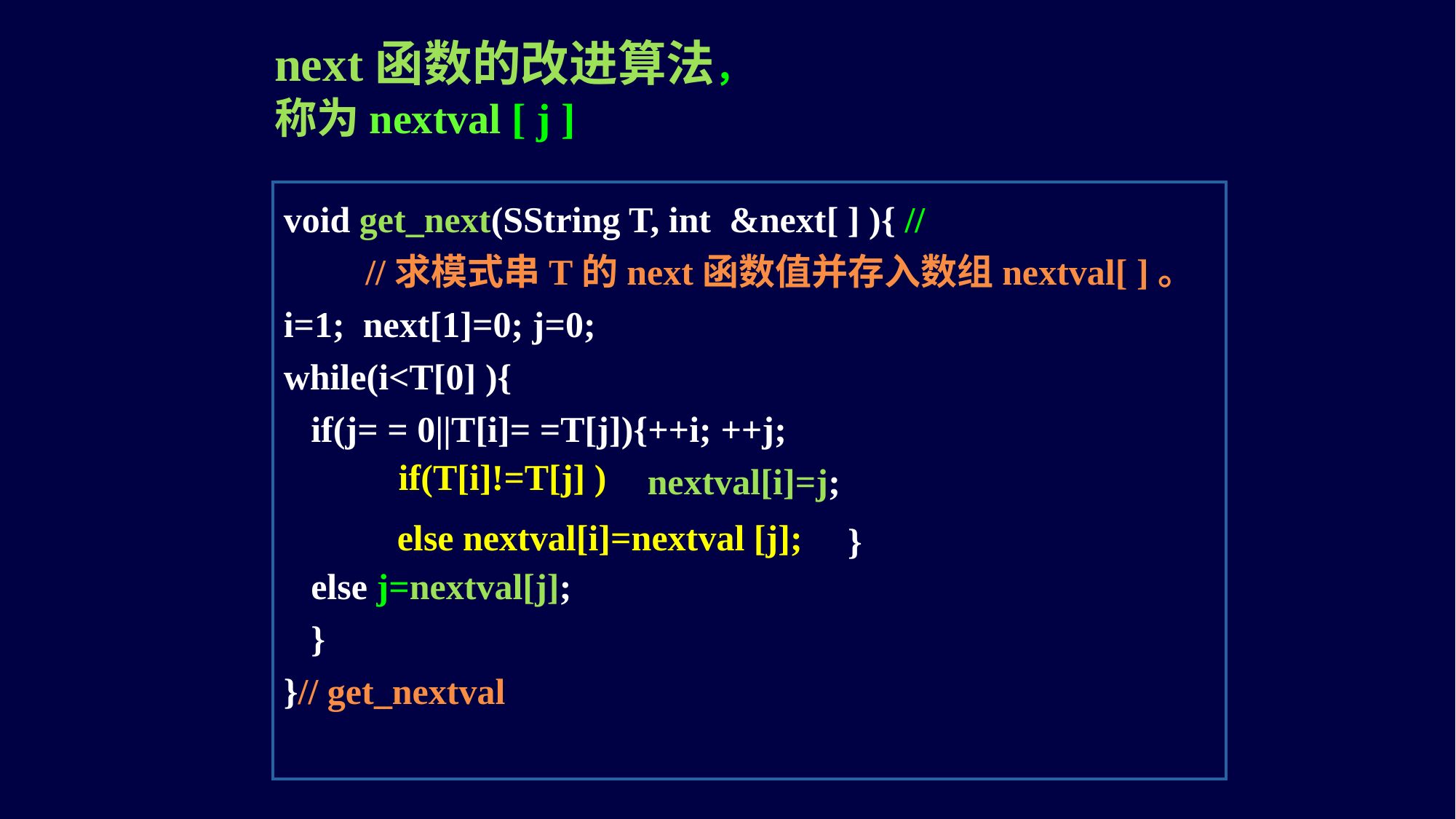

next函数的改进算法，
称为nextval [ j ]
void get_next(SString T, int  &next[ ] ){ //
         //求模式串T的next函数值并存入数组nextval[ ]。
i=1;  next[1]=0; j=0;
while(i<T[0] ){
   if(j= = 0||T[i]= =T[j]){++i; ++j;
                                        nextval[i]=j;

   else j=nextval[j];
   }
}// get_nextval
if(T[i]!=T[j] )
else nextval[i]=nextval [j];
}
28